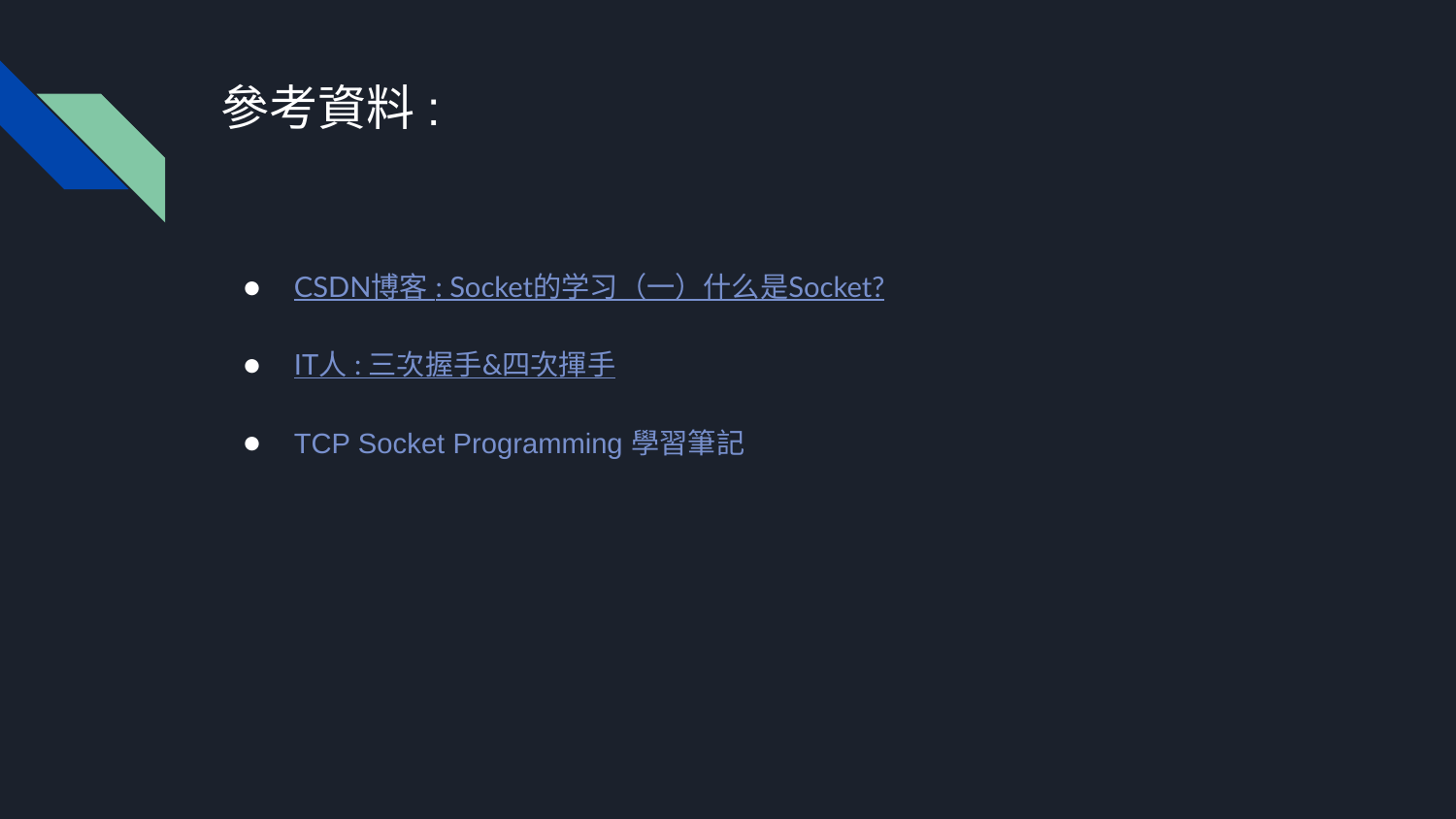

# 參考資料:
CSDN博客 : Socket的学习（一）什么是Socket?

IT人 : 三次握手&四次揮手

TCP Socket Programming 學習筆記